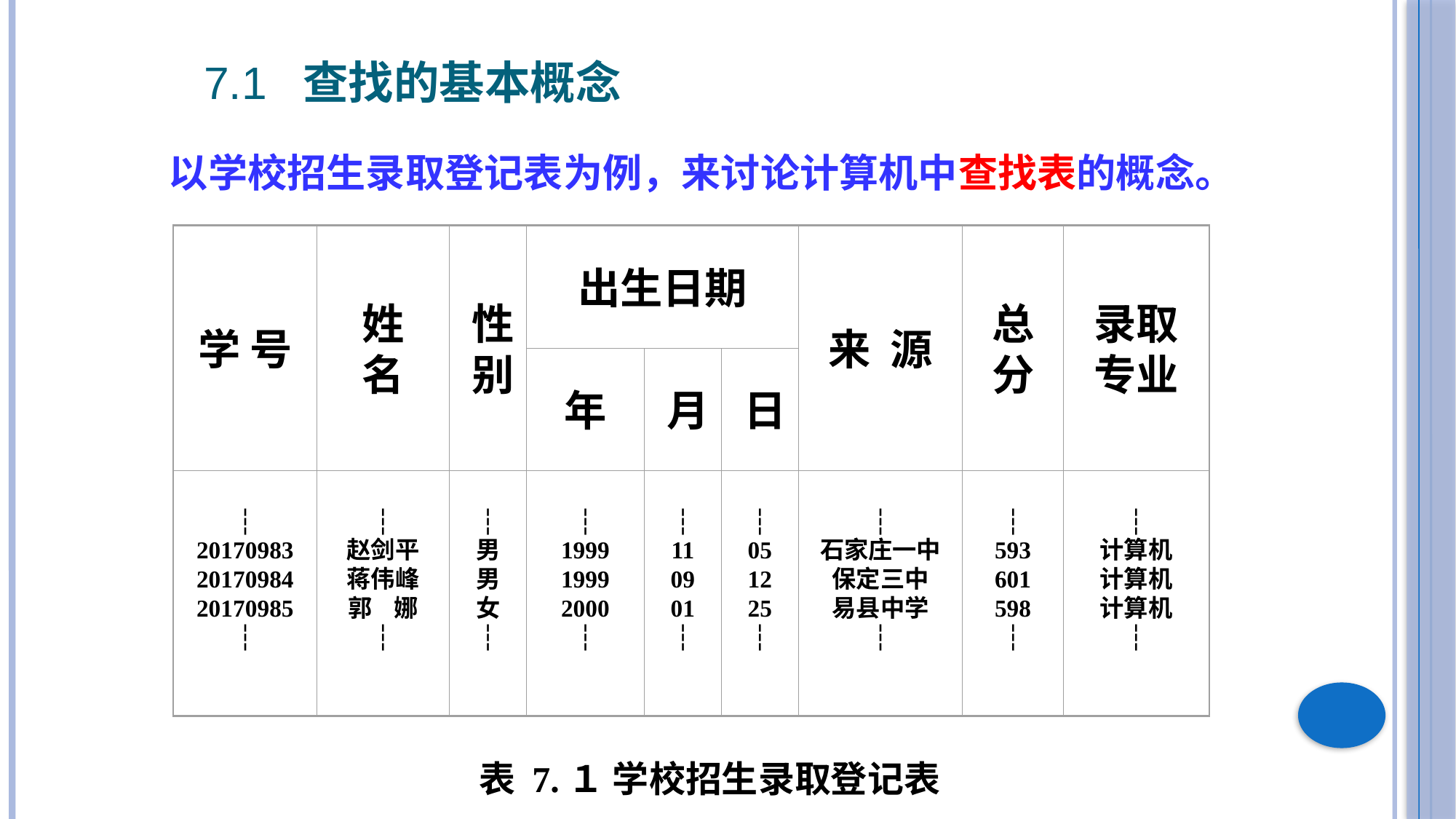

7.1  查找的基本概念
以学校招生录取登记表为例，来讨论计算机中查找表的概念。

学 号

姓 名

性别

出生日期

来  源

总分

录取专业

年

月

日

┆
20170983
20170984
20170985
┆

┆
赵剑平
蒋伟峰
郭    娜
┆

┆
男
男
女
┆

┆
1999
1999
2000
┆

┆
11
09
01
┆

┆
05
12
25
┆

┆
石家庄一中
保定三中
易县中学
┆

┆
593
601
598
┆

┆
计算机
计算机
计算机
┆

表 7.１ 学校招生录取登记表